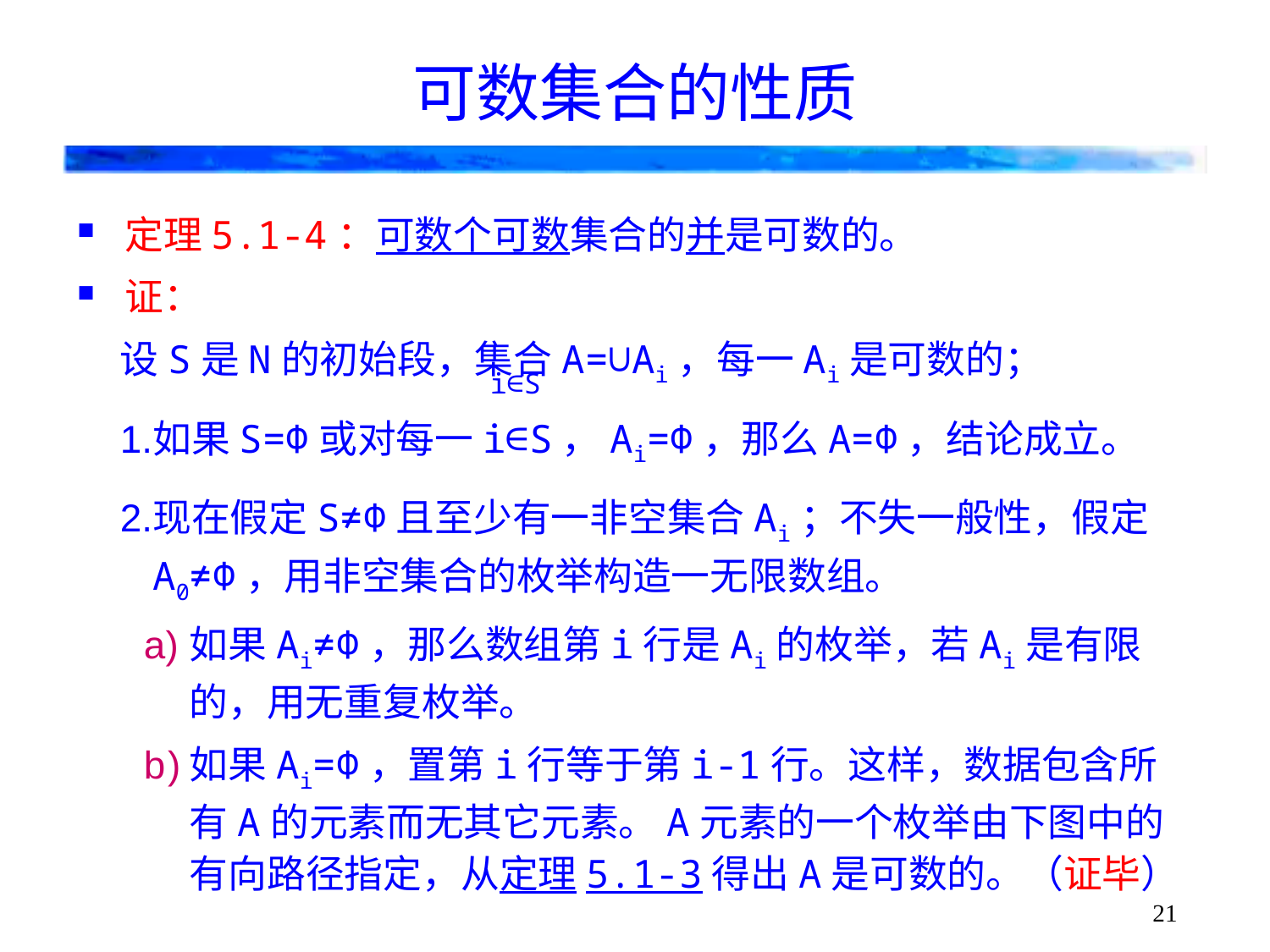

# 可数集合的性质
定理5.1-4：可数个可数集合的并是可数的。
证：
设S是N的初始段，集合A=∪Ai，每一Ai是可数的；
如果S=Φ或对每一i∈S，Ai=Φ，那么A=Φ，结论成立。
现在假定S≠Φ且至少有一非空集合Ai；不失一般性，假定A0≠Φ，用非空集合的枚举构造一无限数组。
如果Ai≠Φ，那么数组第i行是Ai的枚举，若Ai是有限的，用无重复枚举。
如果Ai=Φ，置第i行等于第i-1行。这样，数据包含所有A的元素而无其它元素。A元素的一个枚举由下图中的有向路径指定，从定理5.1-3得出A是可数的。（证毕）
i∈S
21